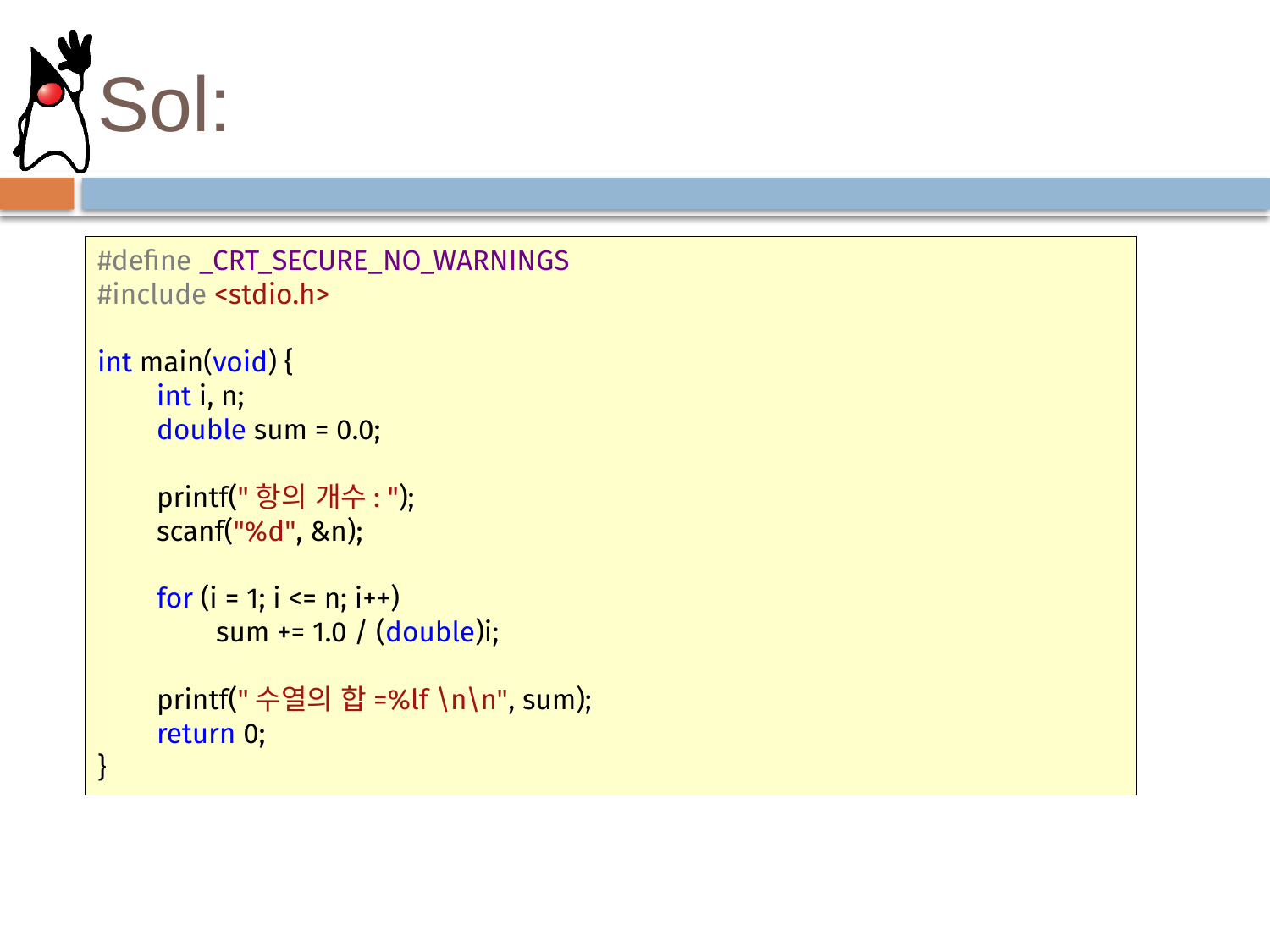

# Sol:
#define _CRT_SECURE_NO_WARNINGS
#include <stdio.h>

int main(void) {
        int i, n;
        double sum = 0.0;

        printf("항의 개수: ");
        scanf("%d", &n);

        for (i = 1; i <= n; i++)
                sum += 1.0 / (double)i;

        printf("수열의 합=%lf \n\n", sum);
        return 0;
}